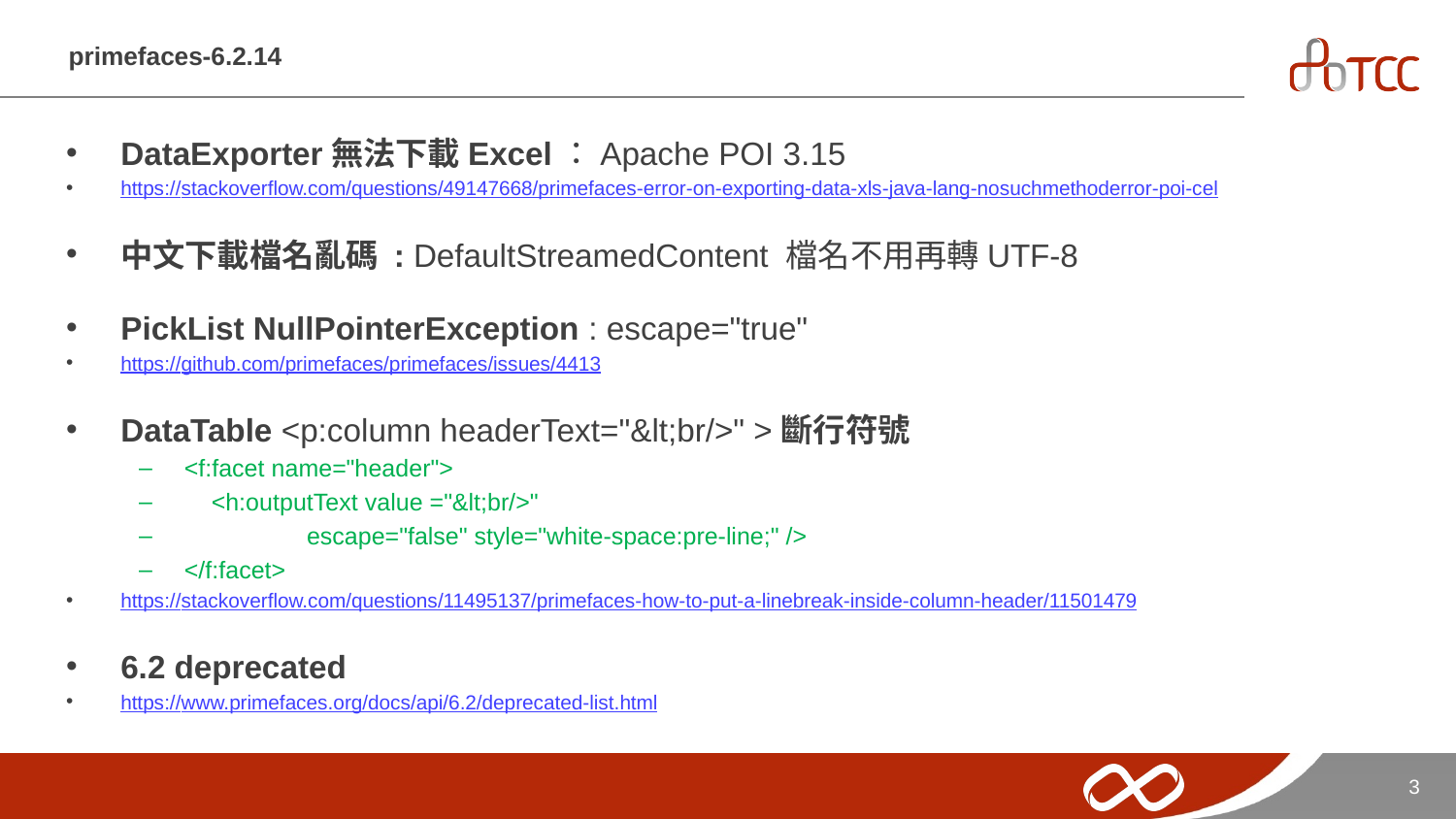

# primefaces-6.2.14
DataExporter無法下載Excel：Apache POI 3.15
https://stackoverflow.com/questions/49147668/primefaces-error-on-exporting-data-xls-java-lang-nosuchmethoderror-poi-cel

中文下載檔名亂碼 : DefaultStreamedContent 檔名不用再轉UTF-8

PickList NullPointerException : escape="true"
https://github.com/primefaces/primefaces/issues/4413

DataTable <p:column headerText="&lt;br/>" >斷行符號
<f:facet name="header">
    <h:outputText value ="&lt;br/>"
                  escape="false" style="white-space:pre-line;" />
</f:facet>
https://stackoverflow.com/questions/11495137/primefaces-how-to-put-a-linebreak-inside-column-header/11501479

6.2 deprecated
https://www.primefaces.org/docs/api/6.2/deprecated-list.html

3